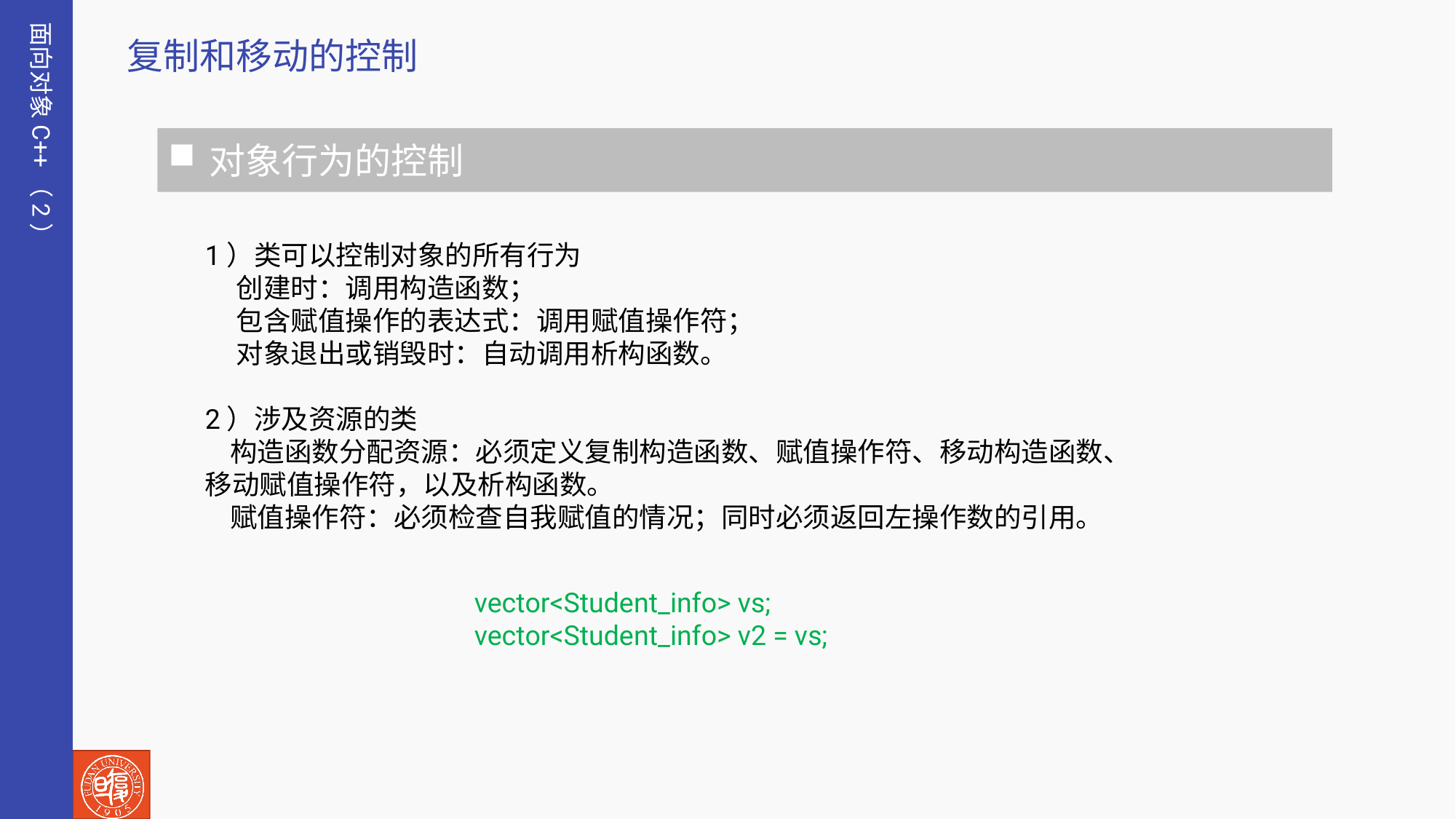

面向对象C++（2）
复制和移动的控制
对象行为的控制
1）类可以控制对象的所有行为
    创建时：调用构造函数；
    包含赋值操作的表达式：调用赋值操作符；
    对象退出或销毁时：自动调用析构函数。

2）涉及资源的类
   构造函数分配资源：必须定义复制构造函数、赋值操作符、移动构造函数、移动赋值操作符，以及析构函数。
   赋值操作符：必须检查自我赋值的情况；同时必须返回左操作数的引用。
vector<Student_info> vs;
vector<Student_info> v2 = vs;